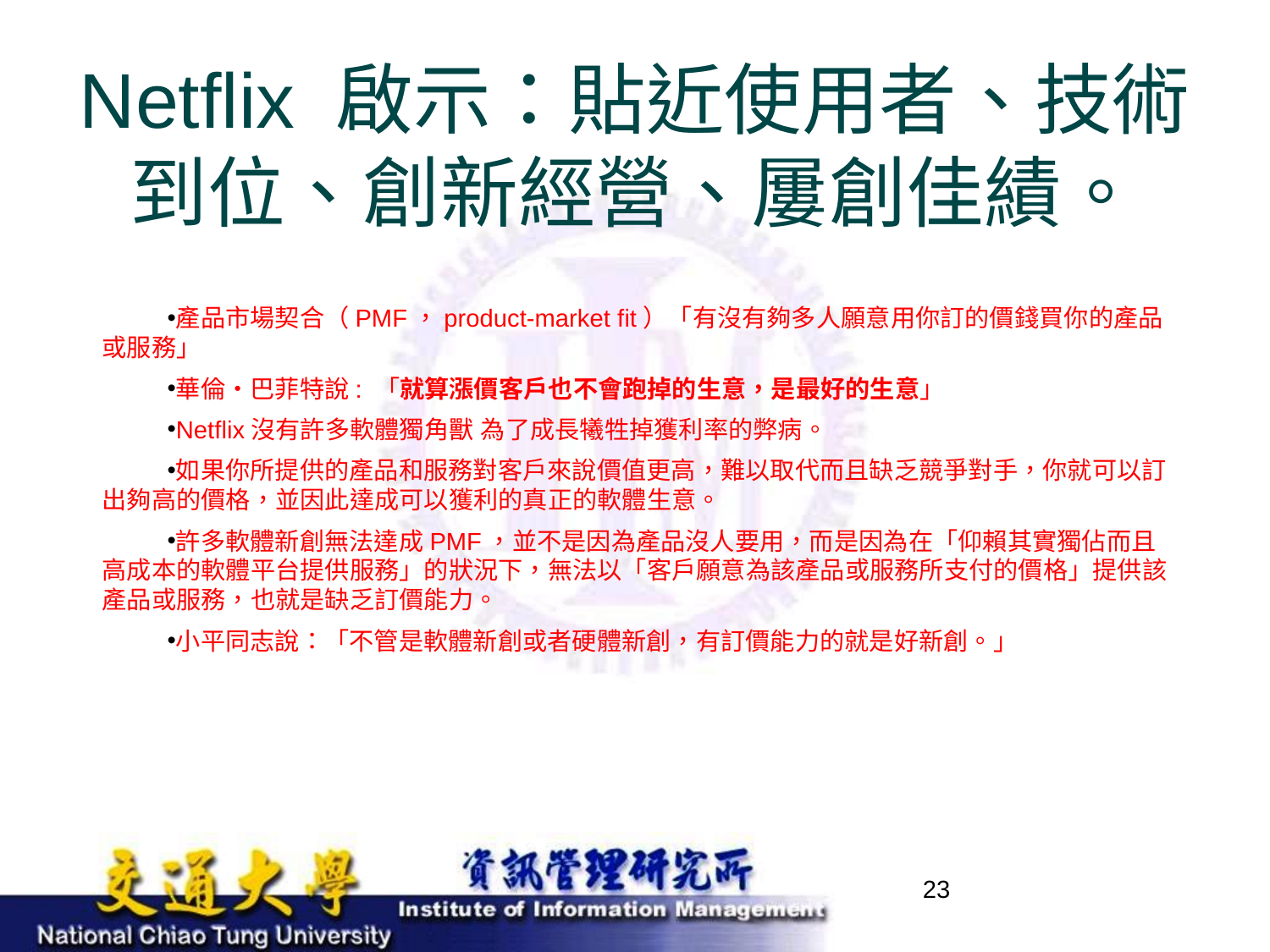

# Netflix 啟示：貼近使用者、技術到位、創新經營、屢創佳績。
https://www.bnext.com.tw/article/50777/pmf-pricing-power-netflix-
產品市場契合（PMF，product-market fit）「有沒有夠多人願意用你訂的價錢買你的產品或服務」
華倫・巴菲特說: 「就算漲價客戶也不會跑掉的生意，是最好的生意」
Netflix沒有許多軟體獨角獸 為了成長犧牲掉獲利率的弊病。
如果你所提供的產品和服務對客戶來說價值更高，難以取代而且缺乏競爭對手，你就可以訂出夠高的價格，並因此達成可以獲利的真正的軟體生意。
許多軟體新創無法達成PMF，並不是因為產品沒人要用，而是因為在「仰賴其實獨佔而且高成本的軟體平台提供服務」的狀況下，無法以「客戶願意為該產品或服務所支付的價格」提供該產品或服務，也就是缺乏訂價能力。
小平同志說：「不管是軟體新創或者硬體新創，有訂價能力的就是好新創。」
23